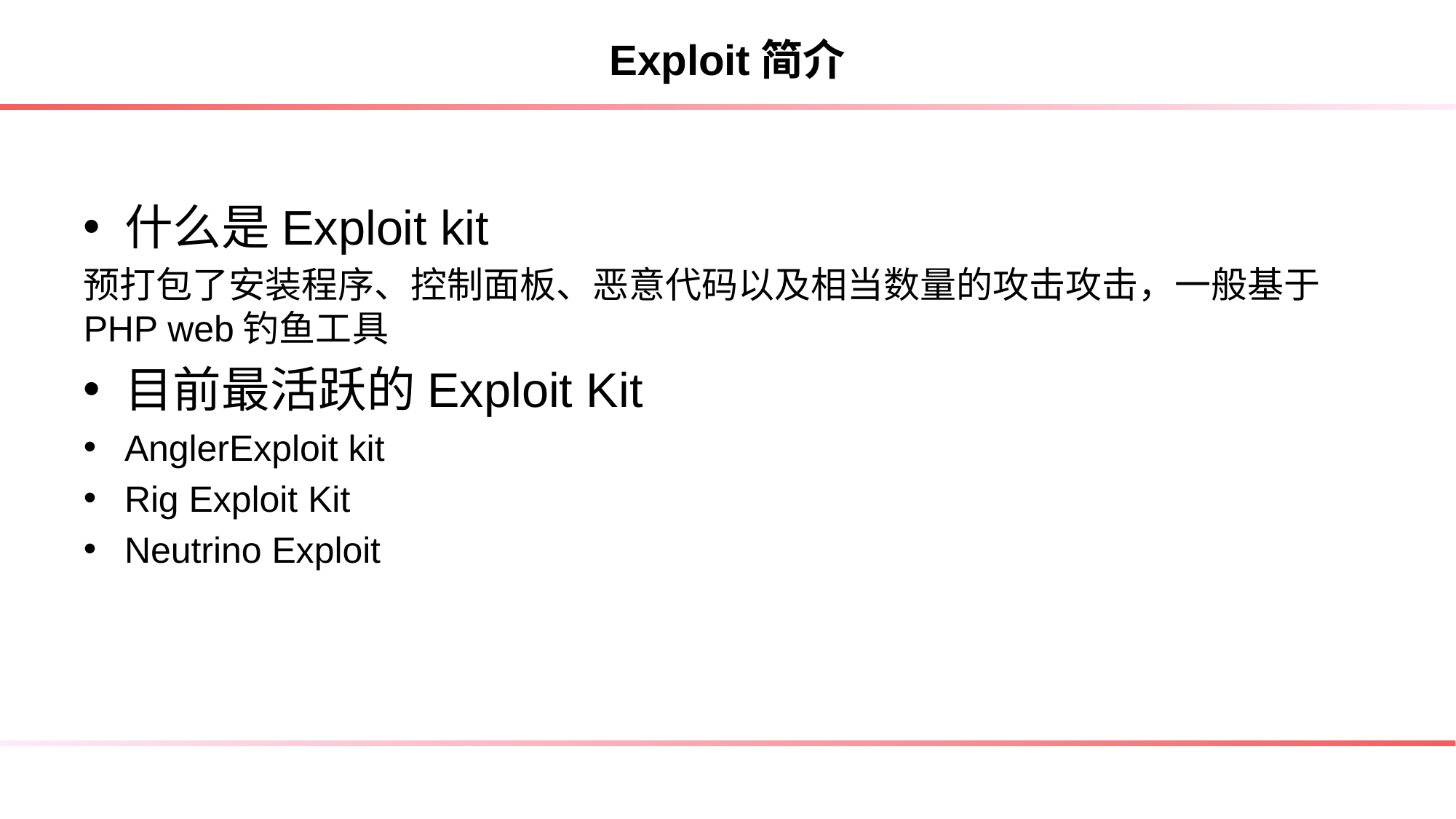

# Exploit简介
什么是Exploit kit
预打包了安装程序、控制面板、恶意代码以及相当数量的攻击攻击，一般基于PHP web钓鱼工具
目前最活跃的Exploit Kit
AnglerExploit kit
Rig Exploit Kit
Neutrino Exploit